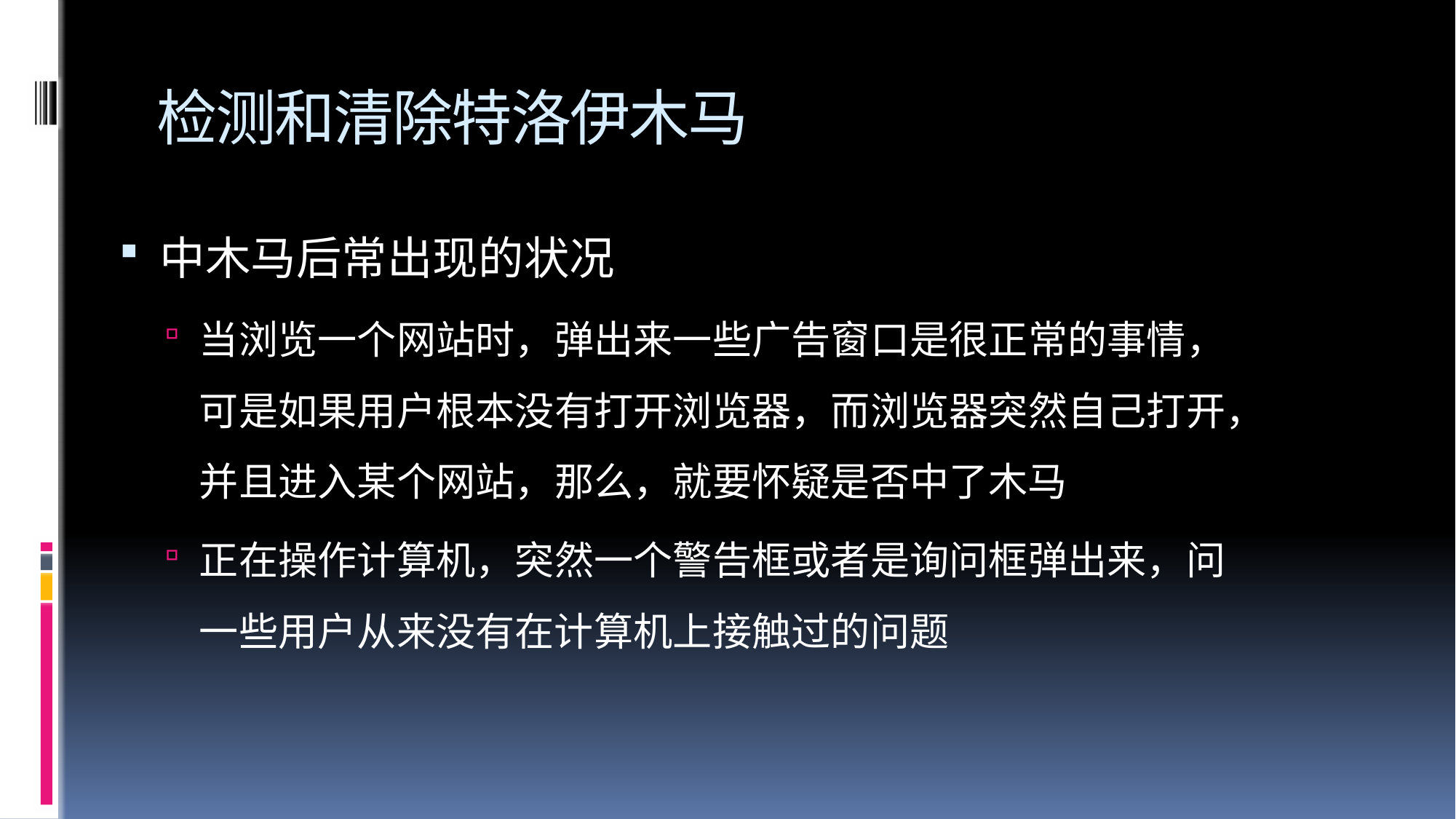

# 检测和清除特洛伊木马
中木马后常出现的状况
当浏览一个网站时，弹出来一些广告窗口是很正常的事情，可是如果用户根本没有打开浏览器，而浏览器突然自己打开，并且进入某个网站，那么，就要怀疑是否中了木马
正在操作计算机，突然一个警告框或者是询问框弹出来，问一些用户从来没有在计算机上接触过的问题